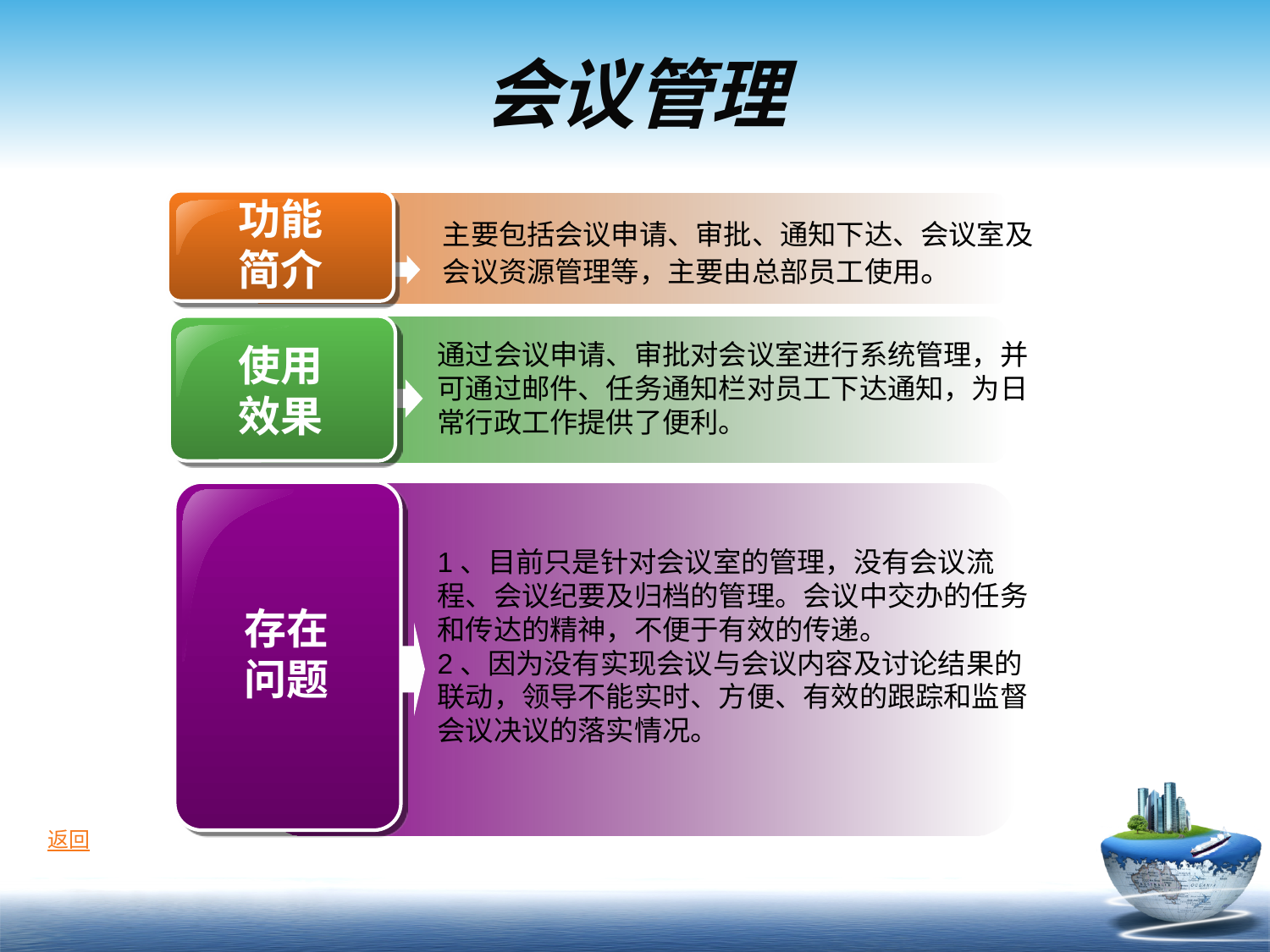

# 会议管理
功能
简介

主要包括会议申请、审批、通知下达、会议室及会议资源管理等，主要由总部员工使用。

使用
效果

通过会议申请、审批对会议室进行系统管理，并可通过邮件、任务通知栏对员工下达通知，为日常行政工作提供了便利。

存在
问题

1、目前只是针对会议室的管理，没有会议流程、会议纪要及归档的管理。会议中交办的任务和传达的精神，不便于有效的传递。
2、因为没有实现会议与会议内容及讨论结果的联动，领导不能实时、方便、有效的跟踪和监督会议决议的落实情况。
返回